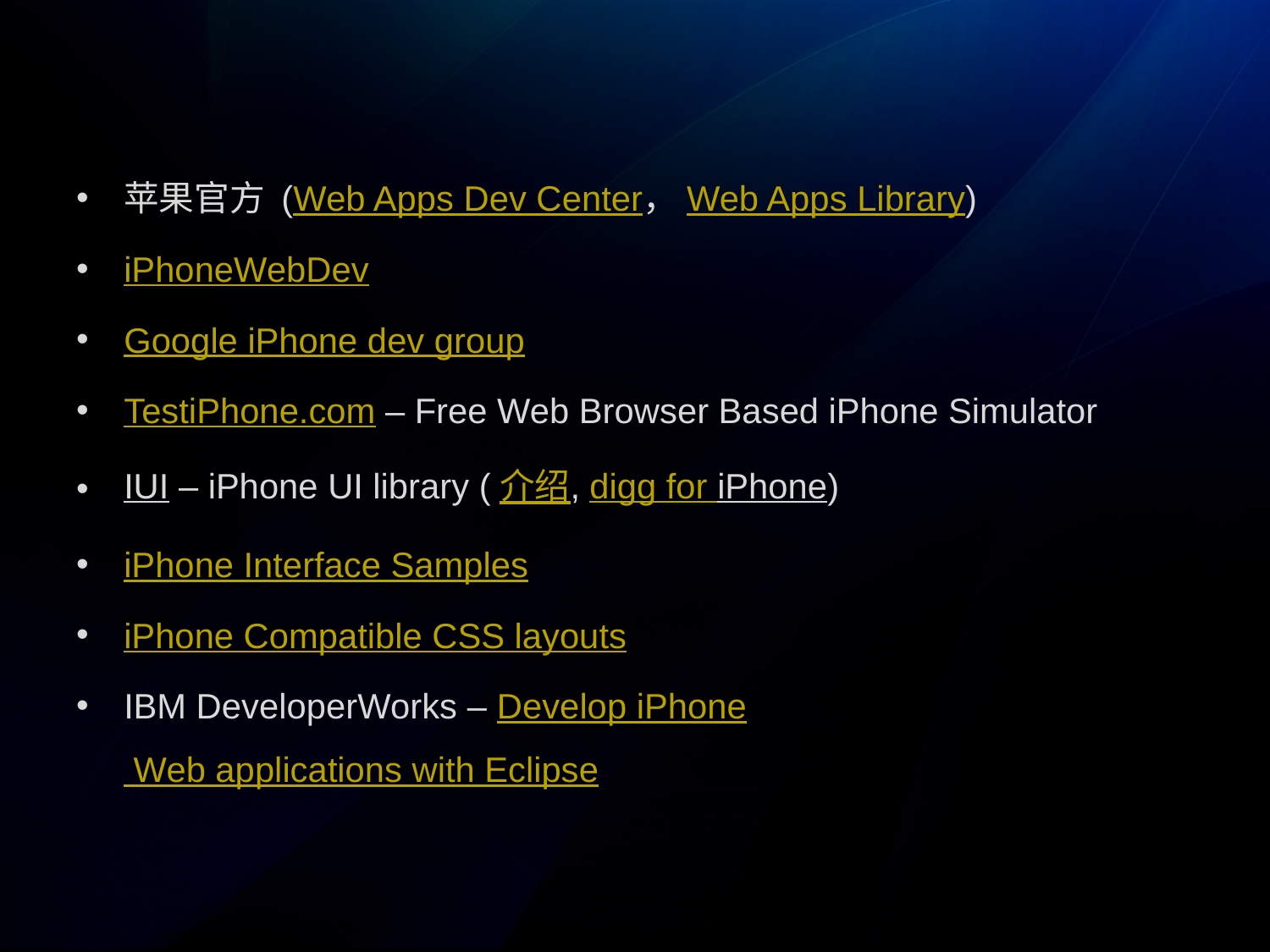

苹果官方 (Web Apps Dev Center，Web Apps Library)
iPhoneWebDev
Google iPhone dev group
TestiPhone.com – Free Web Browser Based iPhone Simulator
IUI – iPhone UI library (介绍, digg for iPhone)
iPhone Interface Samples
iPhone Compatible CSS layouts
IBM DeveloperWorks – Develop iPhone Web applications with Eclipse